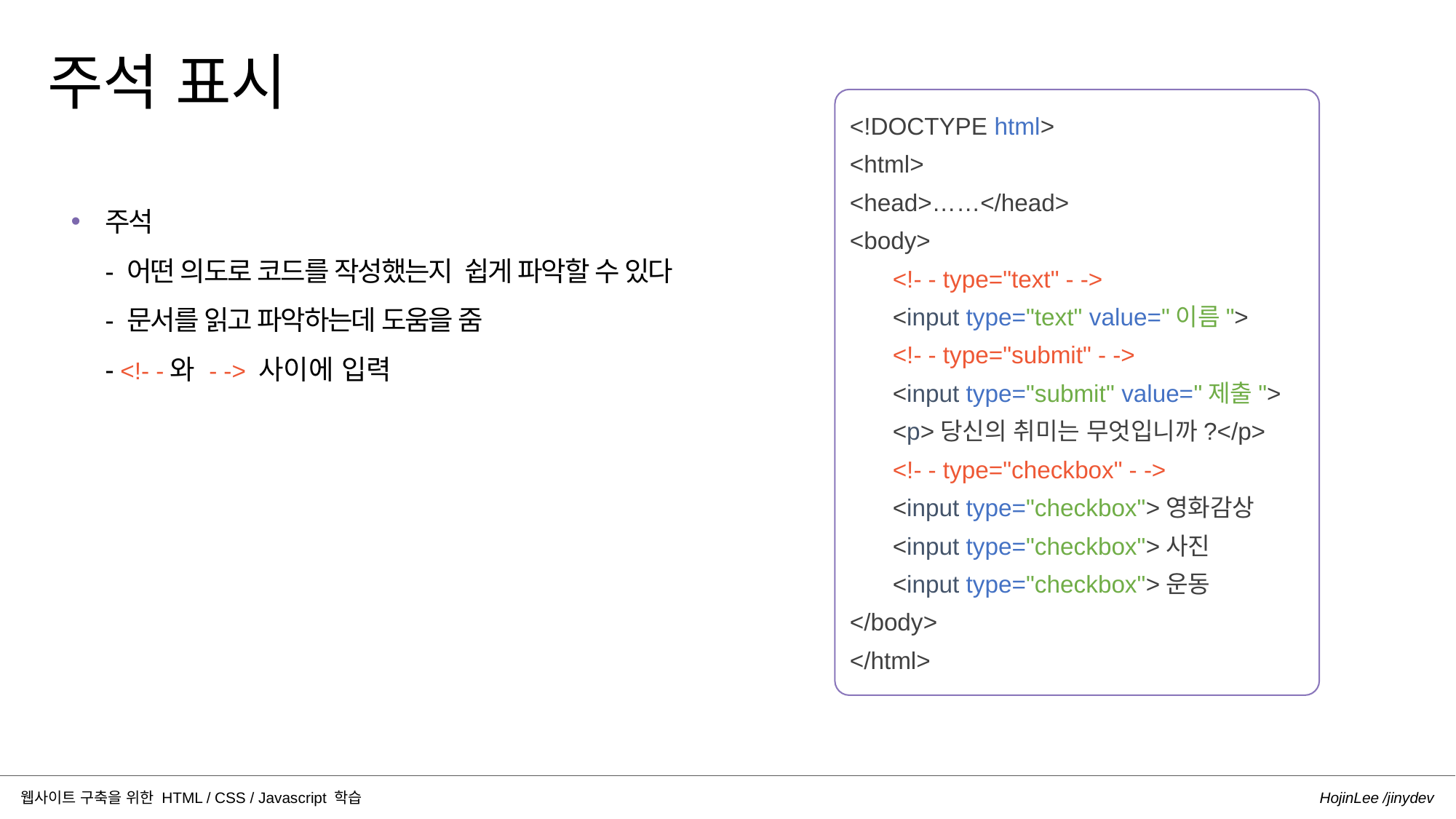

주석 표시
<!DOCTYPE html>
<html>
<head>……</head>
<body>
	<!- - type="text" - ->
	<input type="text" value="이름">
	<!- - type="submit" - ->
	<input type="submit" value="제출">
	<p>당신의 취미는 무엇입니까?</p>
	<!- - type="checkbox" - ->
	<input type="checkbox">영화감상
	<input type="checkbox">사진
	<input type="checkbox">운동
</body>
</html>
주석
- 어떤 의도로 코드를 작성했는지  쉽게 파악할 수 있다
- 문서를 읽고 파악하는데 도움을 줌
- <!- -와 - -> 사이에 입력
HojinLee /jinydev
웹사이트 구축을 위한 HTML / CSS / Javascript 학습